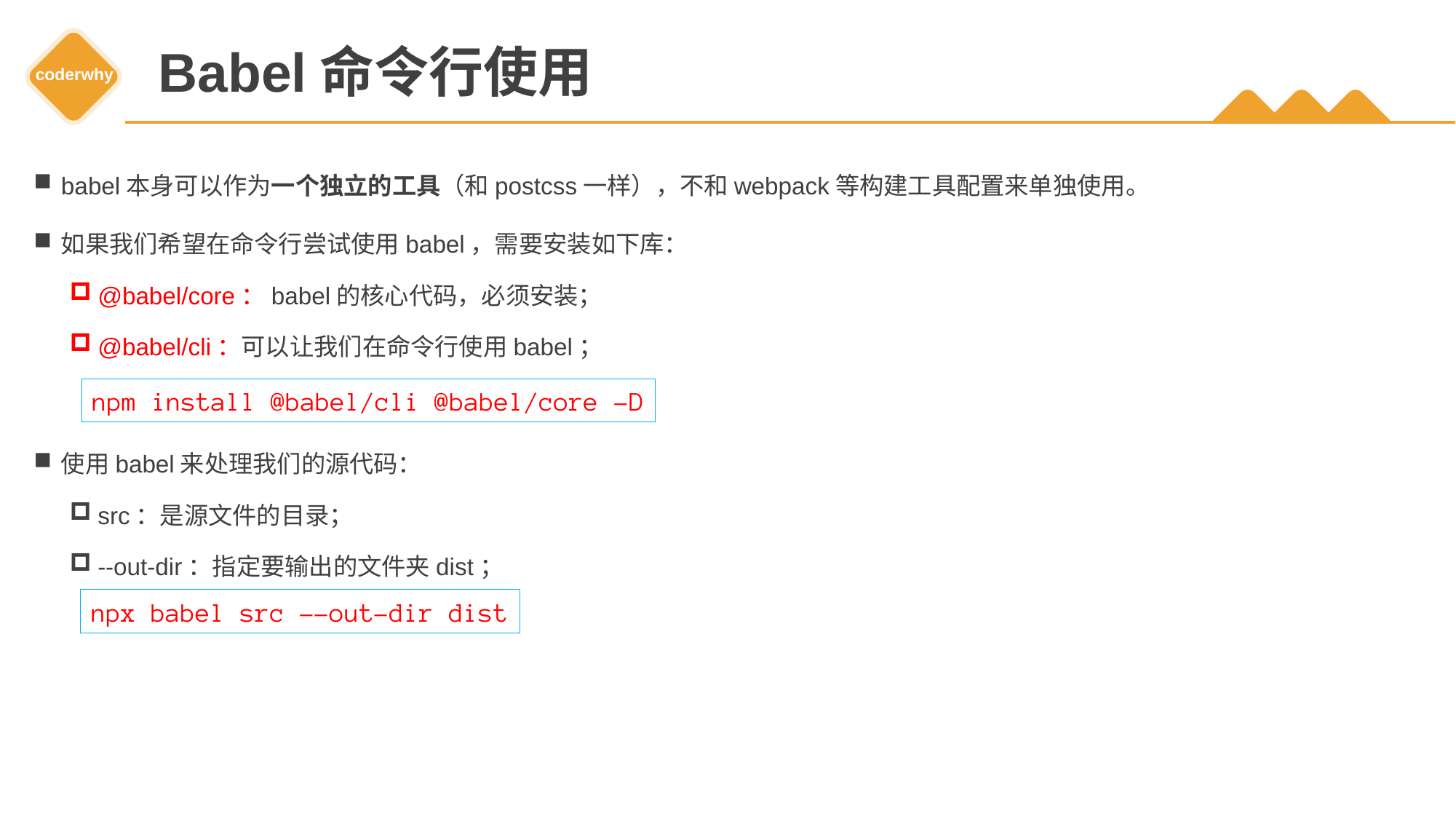

# Babel命令行使用
babel本身可以作为一个独立的工具（和postcss一样），不和webpack等构建工具配置来单独使用。
如果我们希望在命令行尝试使用babel，需要安装如下库：
@babel/core：babel的核心代码，必须安装；
@babel/cli：可以让我们在命令行使用babel；

使用babel来处理我们的源代码：
src：是源文件的目录；
--out-dir：指定要输出的文件夹dist；
npm install @babel/cli @babel/core -D
npx babel src --out-dir dist